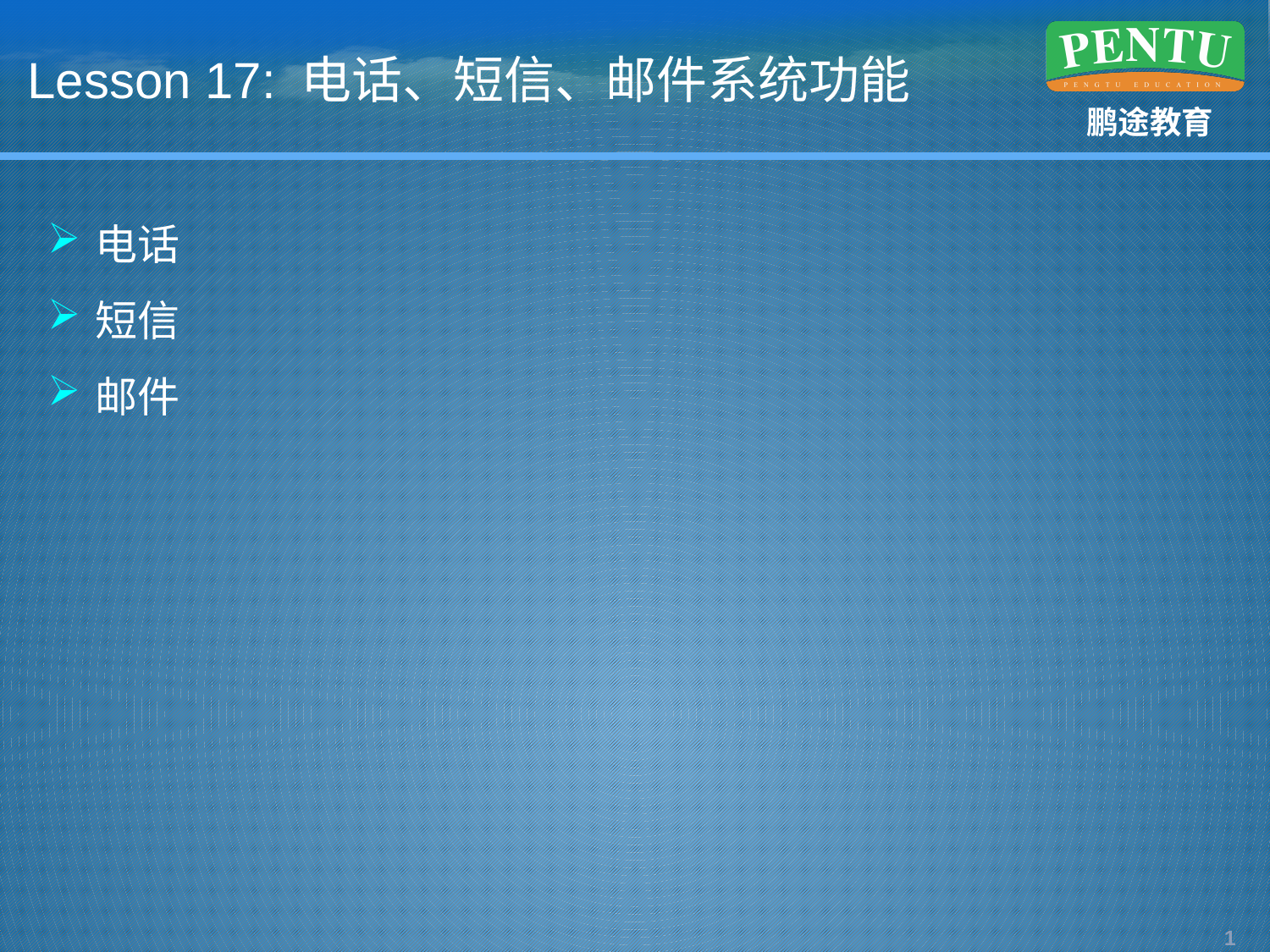

# Lesson 17: 电话、短信、邮件系统功能
电话
短信
邮件
1